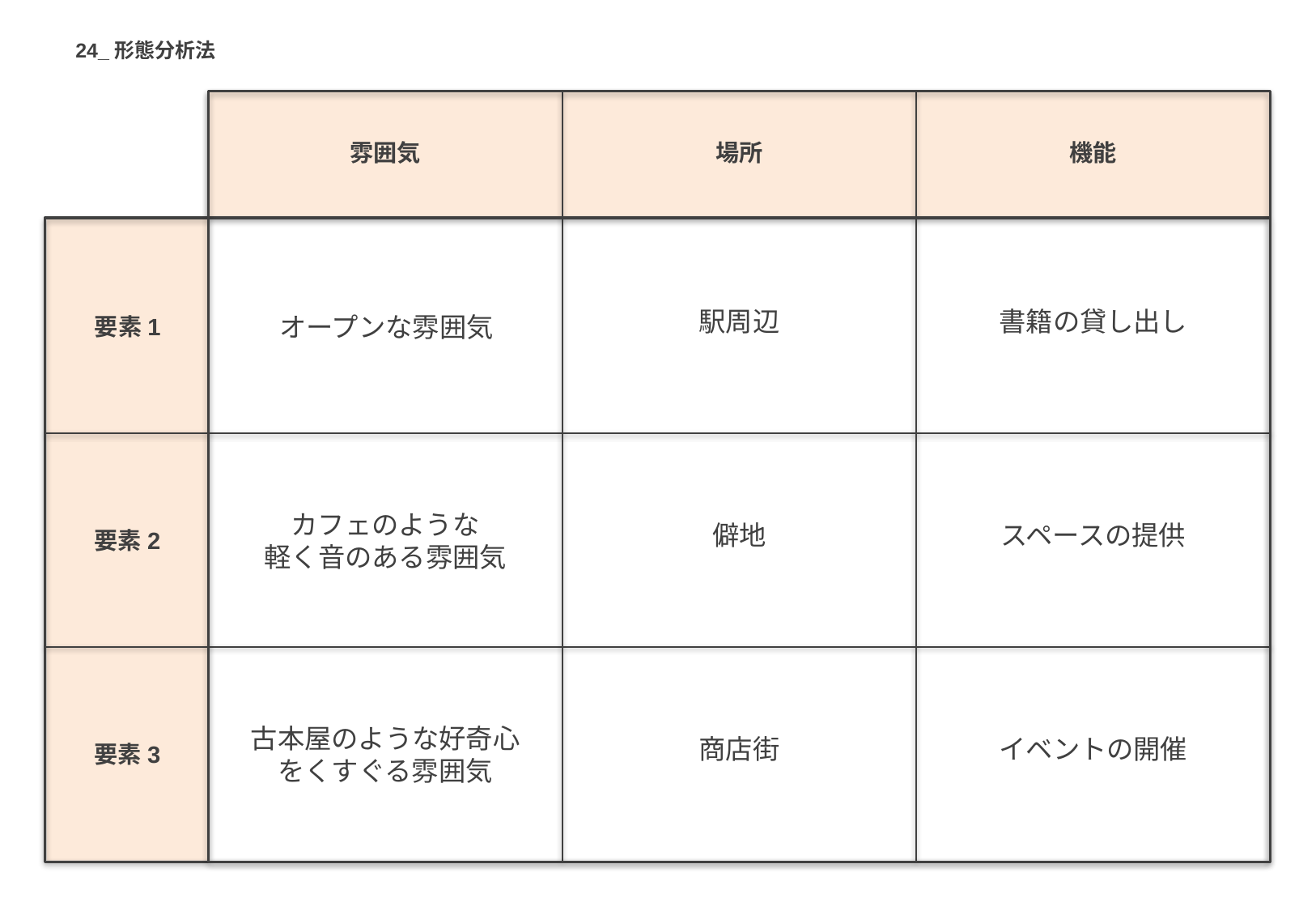

24_形態分析法

雰囲気
場所
機能

駅周辺
書籍の貸し出し
オープンな雰囲気
要素1
カフェのような
軽く音のある雰囲気
僻地
スペースの提供
要素2
古本屋のような好奇心
をくすぐる雰囲気
商店街
イベントの開催
要素3